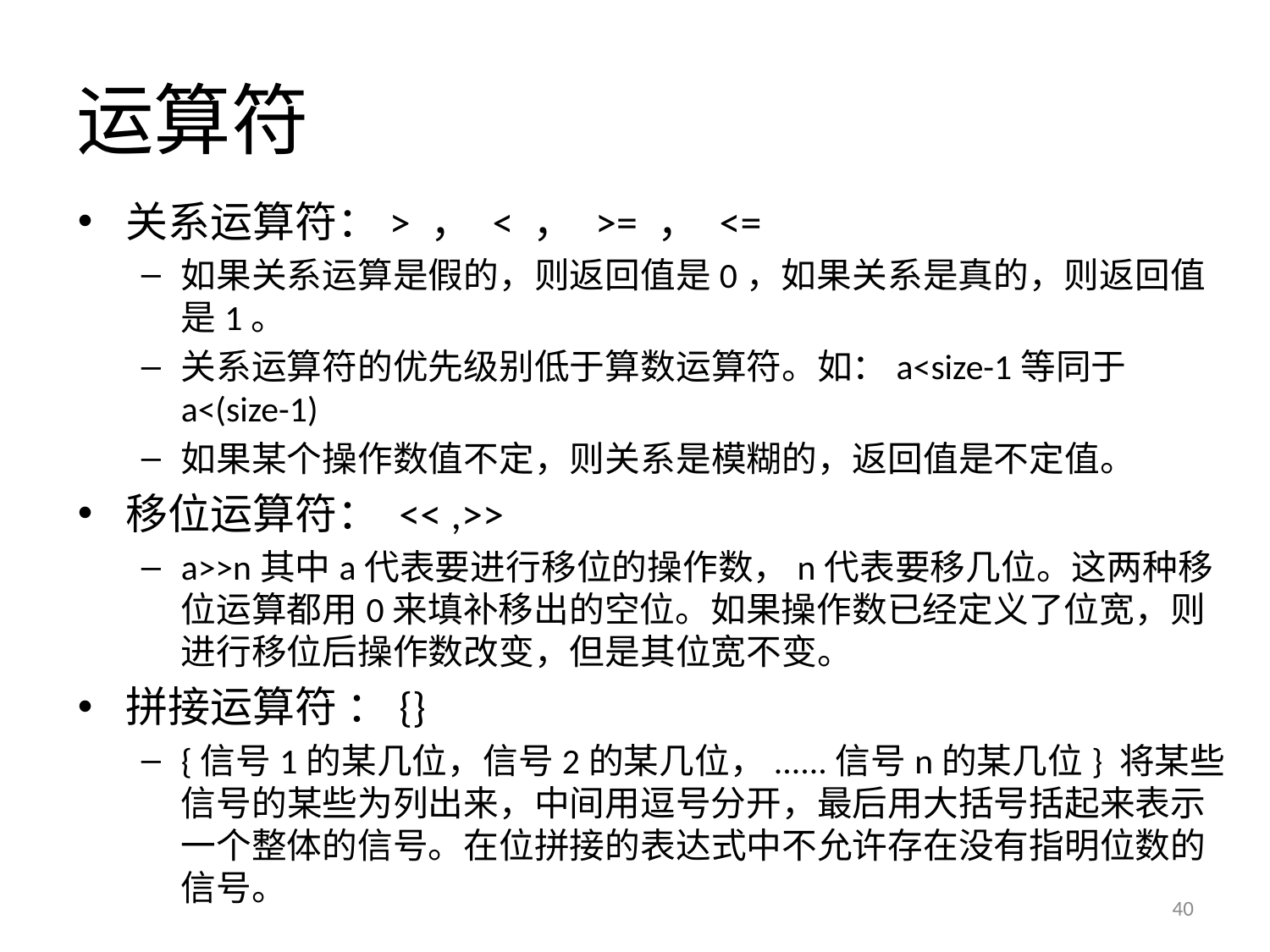

运算符
关系运算符：> ， < ， >= ， <=
如果关系运算是假的，则返回值是0，如果关系是真的，则返回值是1。
关系运算符的优先级别低于算数运算符。如：a<size-1等同于a<(size-1)
如果某个操作数值不定，则关系是模糊的，返回值是不定值。
移位运算符： << ,>>
a>>n其中a代表要进行移位的操作数，n代表要移几位。这两种移位运算都用0来填补移出的空位。如果操作数已经定义了位宽，则进行移位后操作数改变，但是其位宽不变。
拼接运算符 ：{}
{信号1的某几位，信号2的某几位，......信号n的某几位} 将某些信号的某些为列出来，中间用逗号分开，最后用大括号括起来表示一个整体的信号。在位拼接的表达式中不允许存在没有指明位数的信号。
40